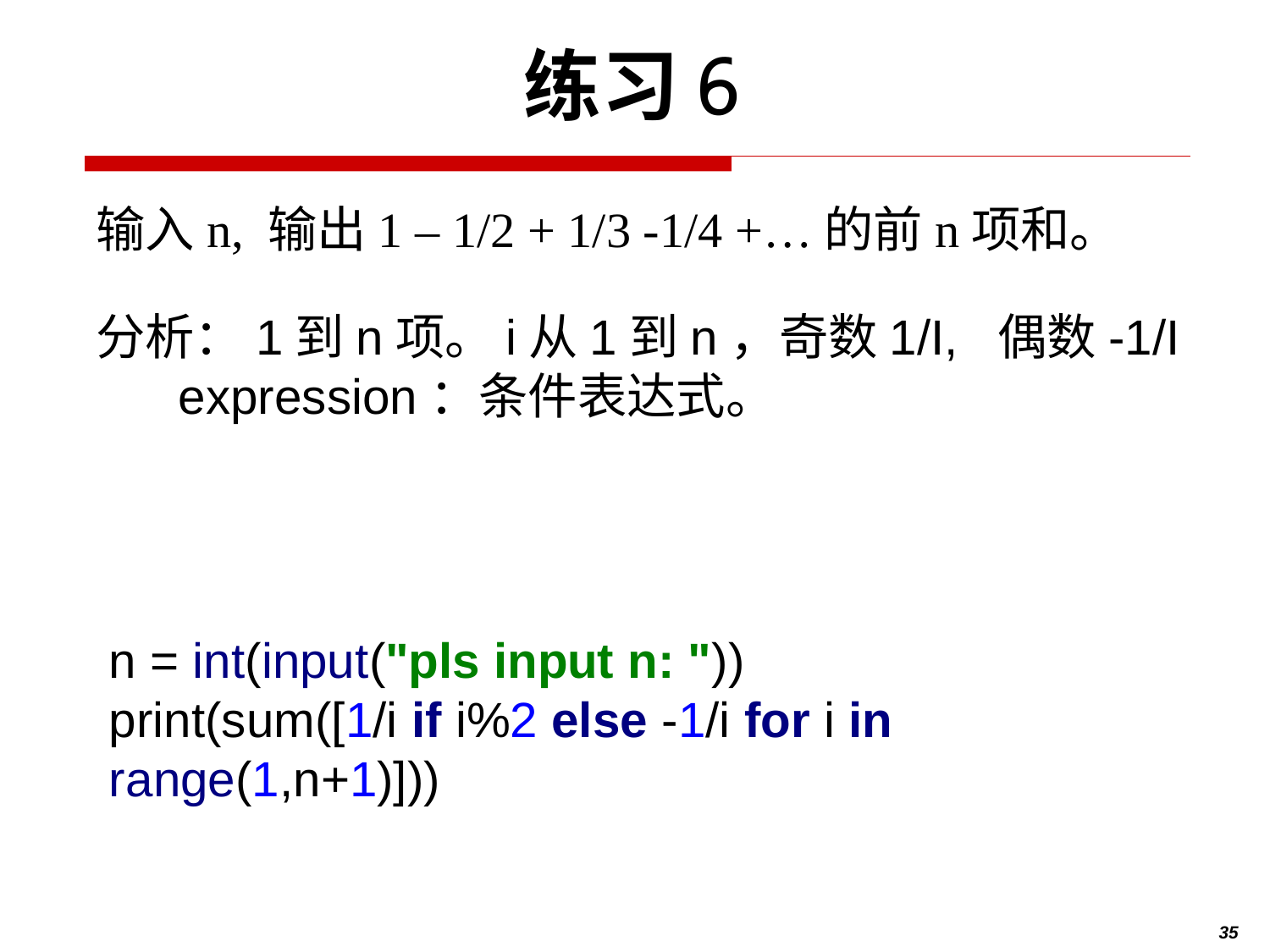

# 练习6
输入n, 输出1 – 1/2 + 1/3 -1/4 +…的前n项和。
分析：1到n项。i从1到n，奇数1/I,  偶数-1/I
      expression：条件表达式。
n = int(input("pls input n: "))
print(sum([1/i if i%2 else -1/i for i in range(1,n+1)]))
35